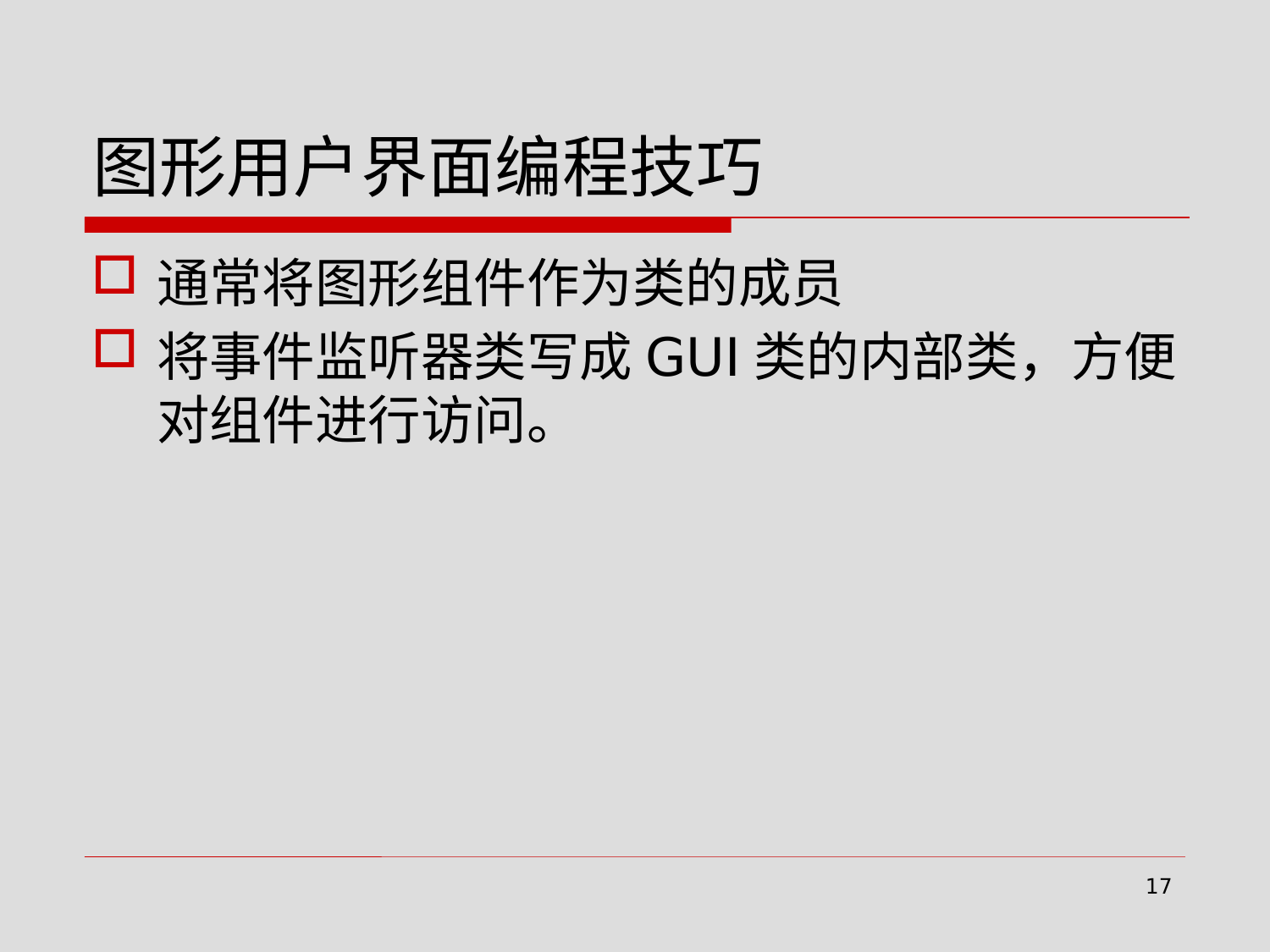

# 图形用户界面编程技巧
通常将图形组件作为类的成员
将事件监听器类写成GUI类的内部类，方便对组件进行访问。
17